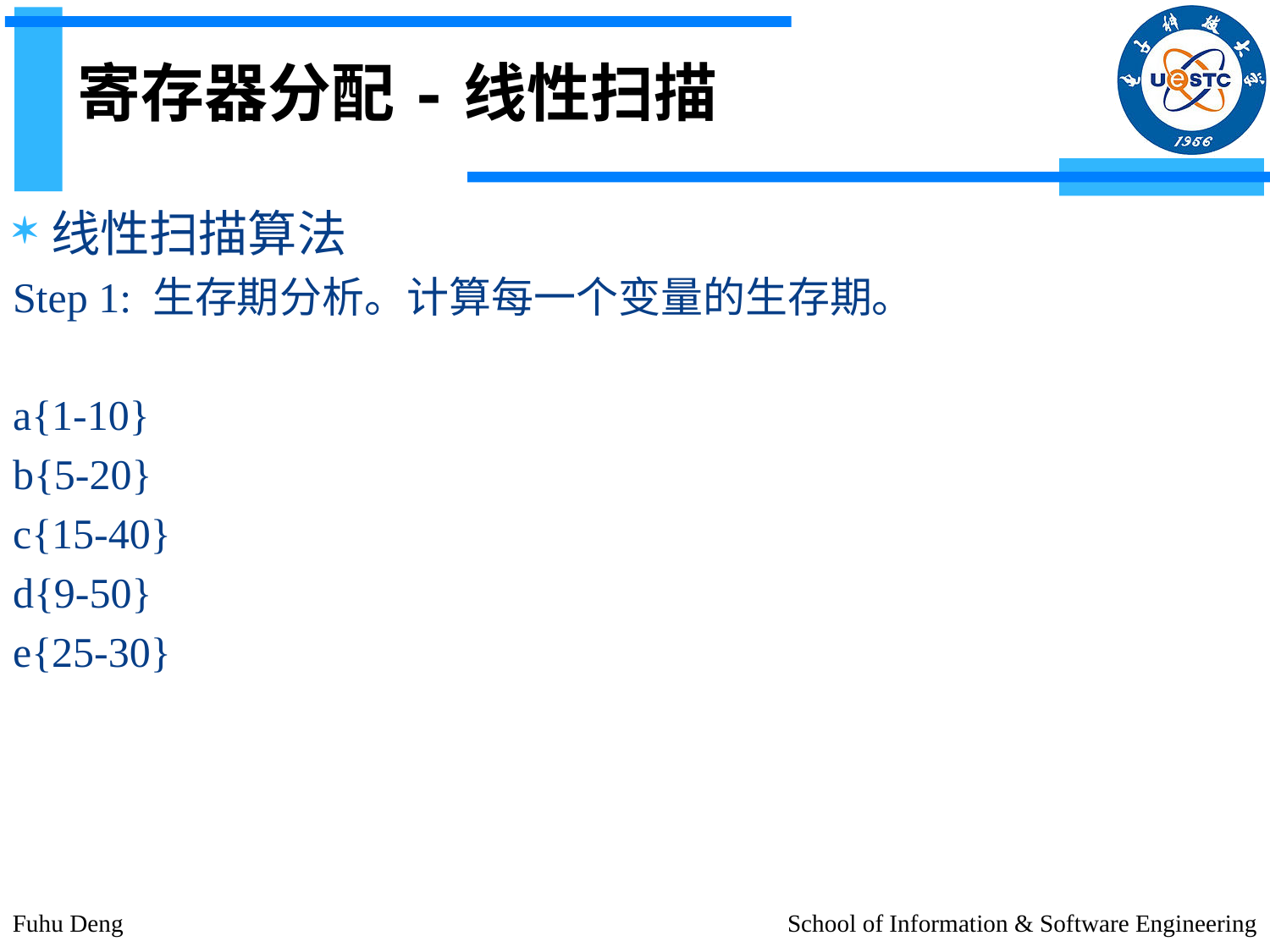

# 寄存器分配-线性扫描
线性扫描算法
Step 1: 生存期分析。计算每一个变量的生存期。

a{1-10}
b{5-20}
c{15-40}
d{9-50}
e{25-30}
Fuhu Deng
73
School of Information & Software Engineering